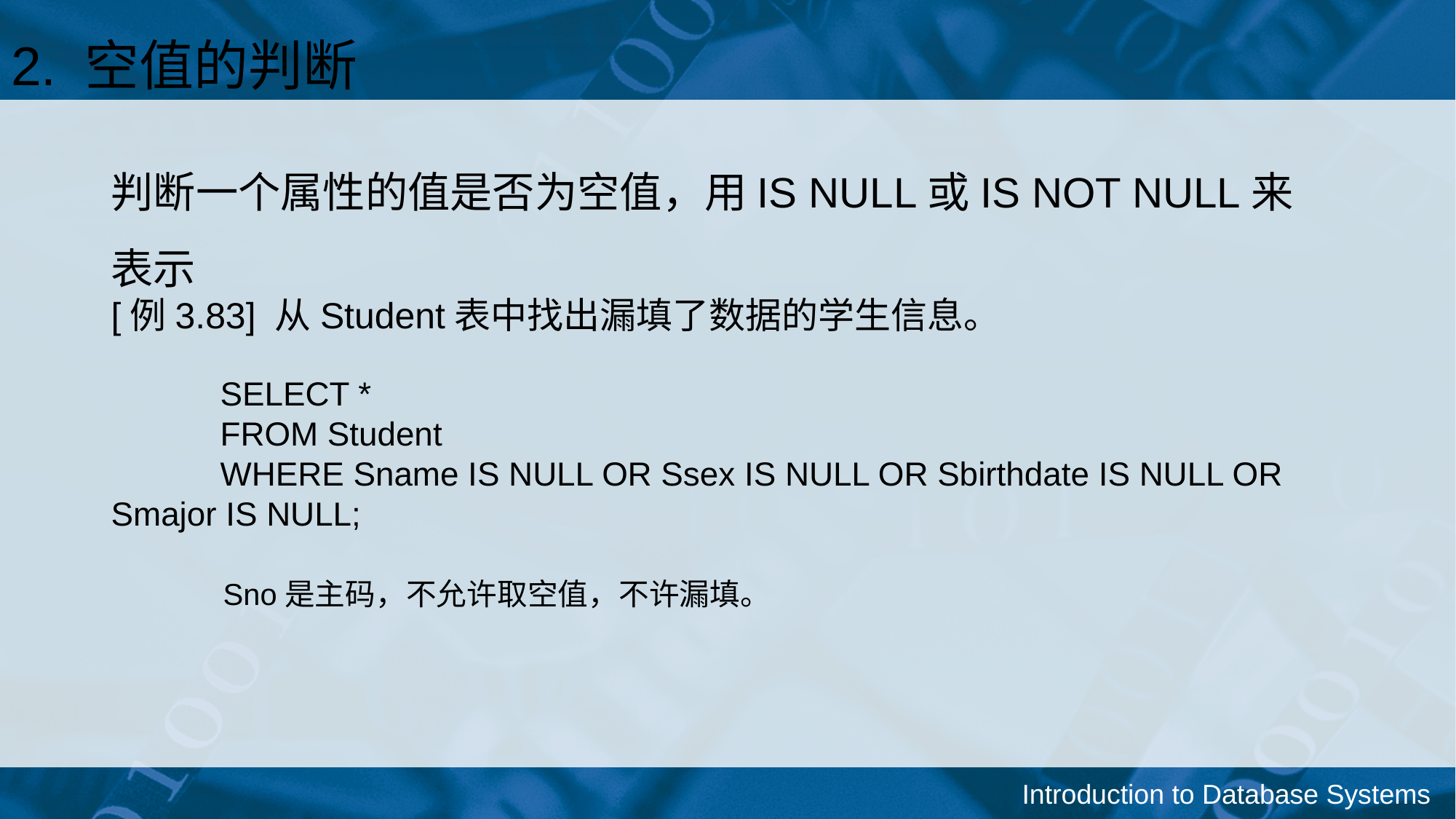

2. 空值的判断
判断一个属性的值是否为空值，用IS NULL或IS NOT NULL来表示
[例3.83] 从Student表中找出漏填了数据的学生信息。

	SELECT *
	FROM Student
	WHERE Sname IS NULL OR Ssex IS NULL OR Sbirthdate IS NULL OR Smajor IS NULL;

           Sno是主码，不允许取空值，不许漏填。